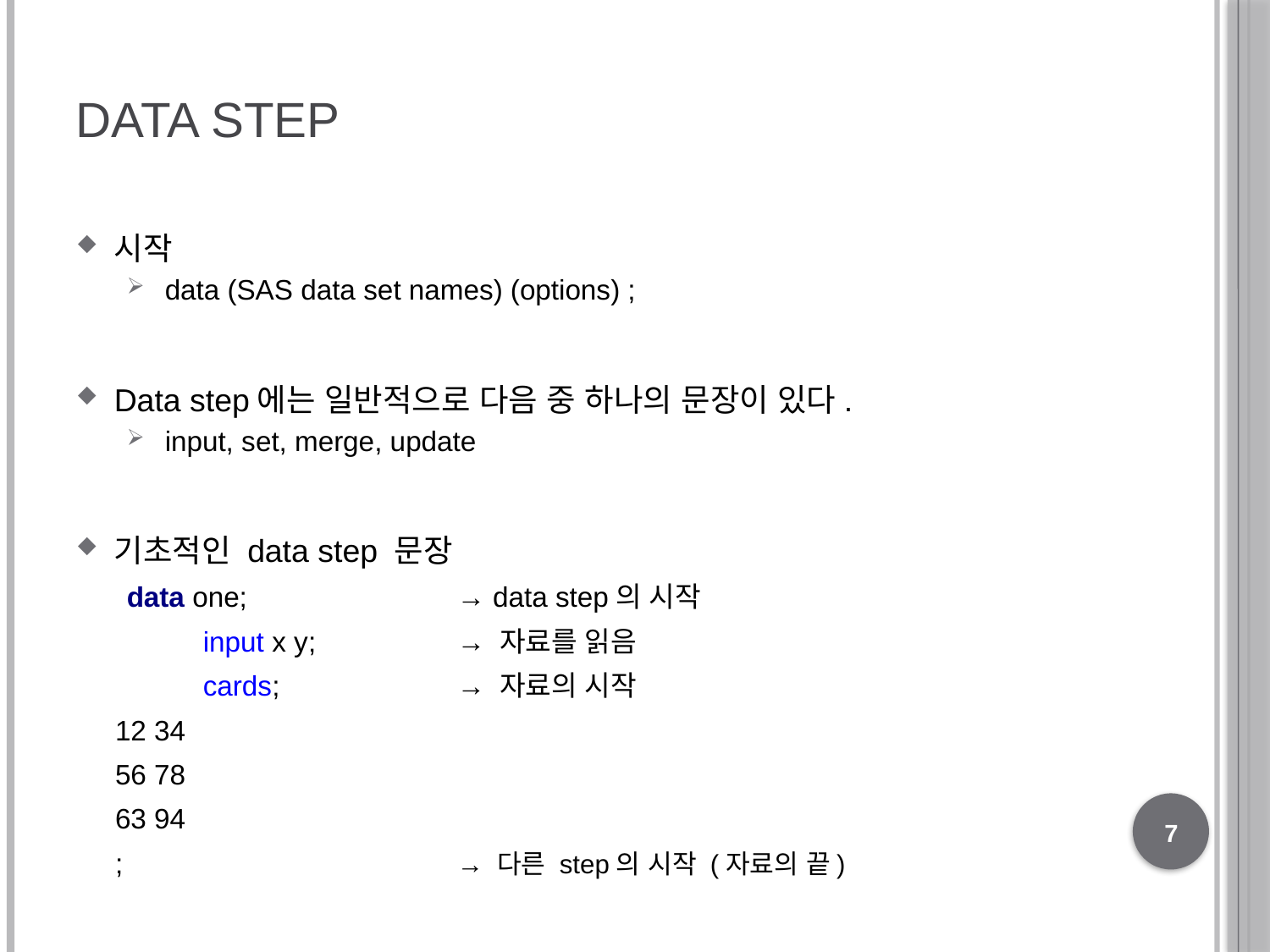

# DATA STEP
시작
data (SAS data set names) (options) ;

Data step에는 일반적으로 다음 중 하나의 문장이 있다.
input, set, merge, update

기초적인 data step 문장
   data one; 		→ data step의 시작
	input x y;		→ 자료를 읽음
	cards;		→ 자료의 시작
     12 34
     56 78
     63 94
     ;			→ 다른 step의 시작 (자료의 끝)
7